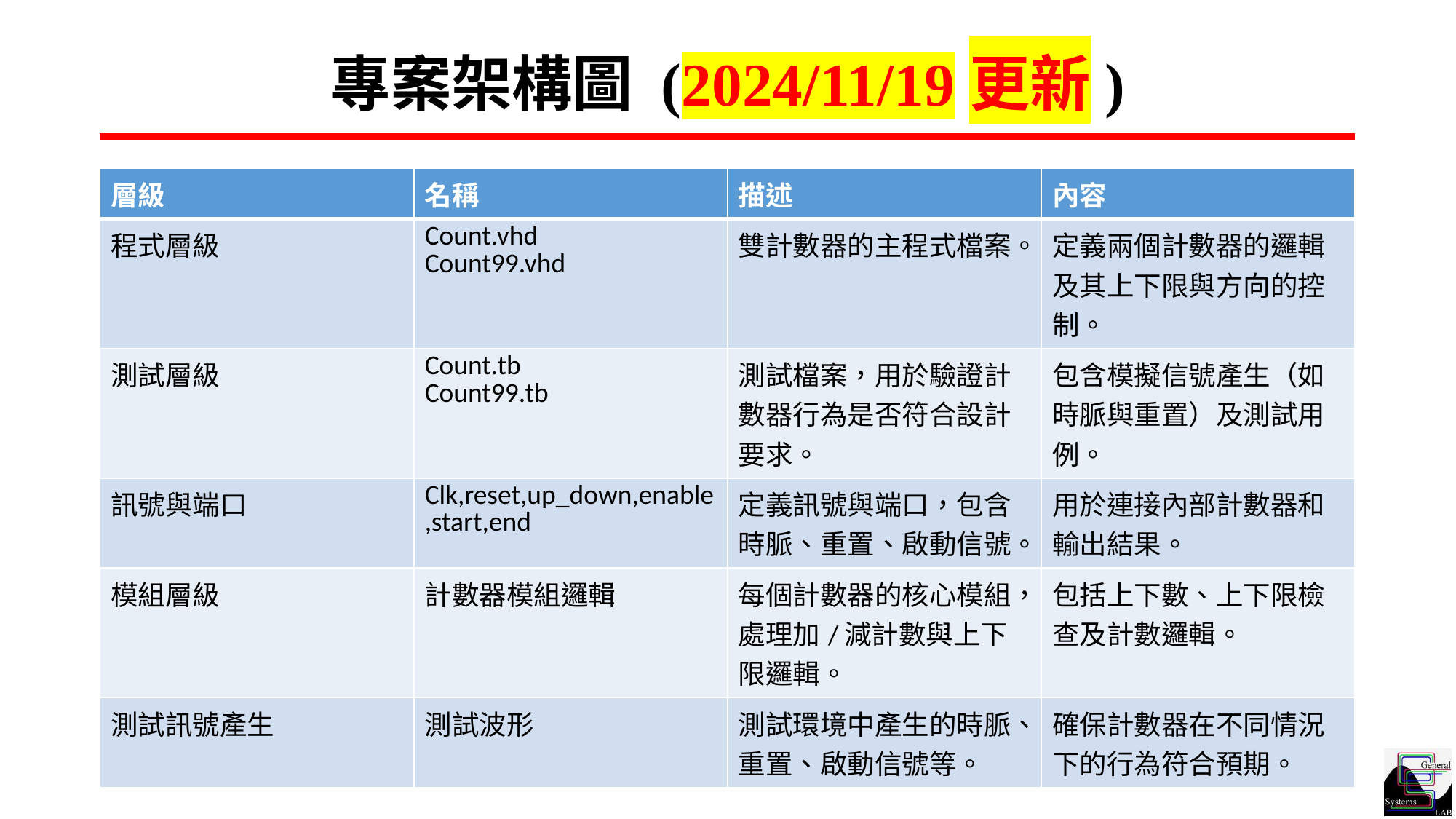

# 專案架構圖 (2024/11/19更新)
| 層級 | 名稱 | 描述 | 內容 |
| --- | --- | --- | --- |
| 程式層級 | Count.vhd Count99.vhd | 雙計數器的主程式檔案。 | 定義兩個計數器的邏輯及其上下限與方向的控制。 |
| 測試層級 | Count.tb Count99.tb | 測試檔案，用於驗證計數器行為是否符合設計要求。 | 包含模擬信號產生（如時脈與重置）及測試用例。 |
| 訊號與端口 | Clk,reset,up\_down,enable,start,end | 定義訊號與端口，包含時脈、重置、啟動信號。 | 用於連接內部計數器和輸出結果。 |
| 模組層級 | 計數器模組邏輯 | 每個計數器的核心模組，處理加/減計數與上下限邏輯。 | 包括上下數、上下限檢查及計數邏輯。 |
| 測試訊號產生 | 測試波形 | 測試環境中產生的時脈、重置、啟動信號等。 | 確保計數器在不同情況下的行為符合預期。 |